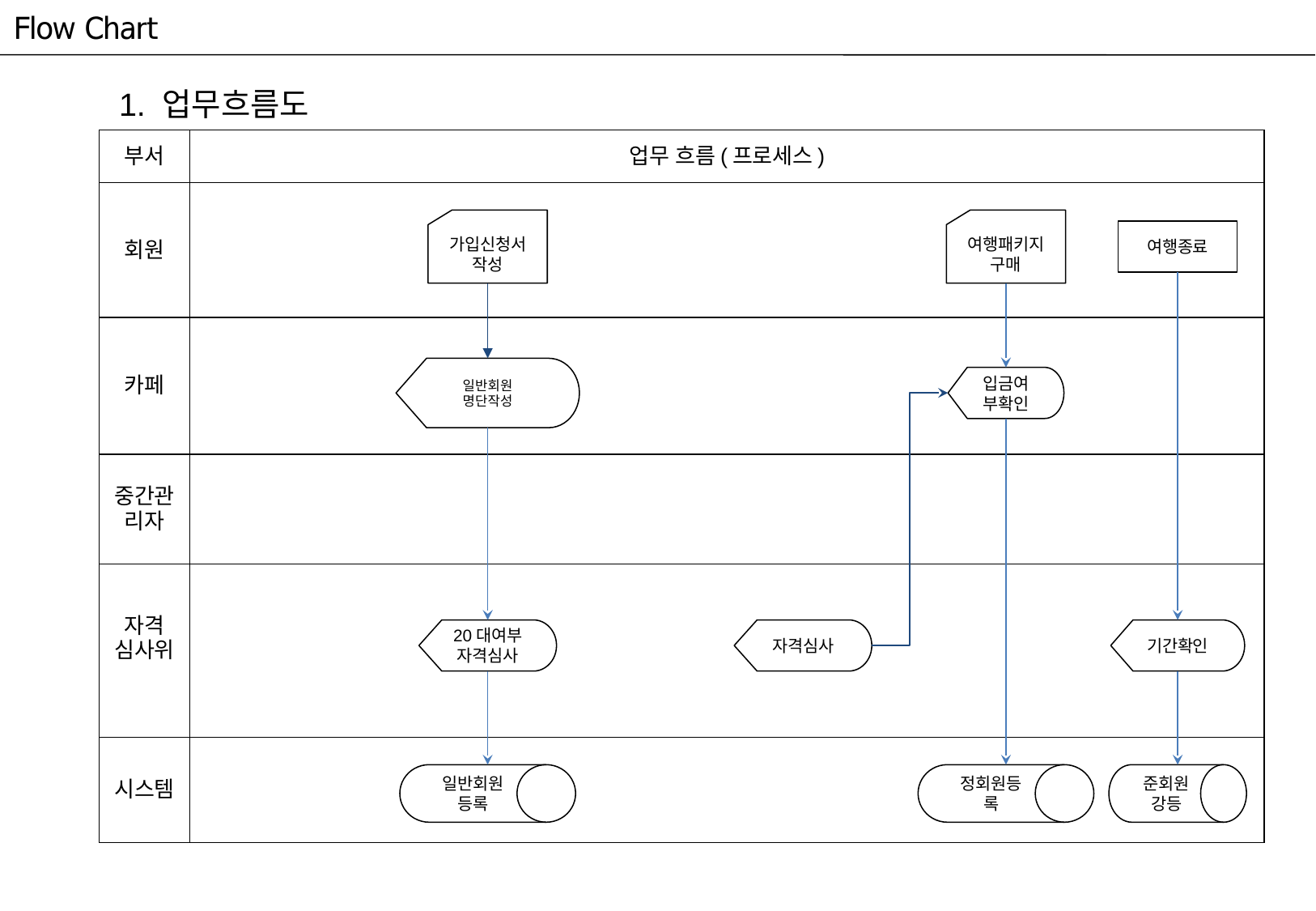

Flow Chart
1. 업무흐름도
| 부서 | 업무 흐름(프로세스) |
| --- | --- |
| 회원 |  |
| 카페 |  |
| 중간관리자 |  |
| 자격 심사위 |  |
| 시스템 |  |
가입신청서
작성
여행패키지 구매
여행종료
일반회원
명단작성
입금여부확인
20대여부 자격심사
자격심사
기간확인
정회원등록
일반회원 등록
준회원강등